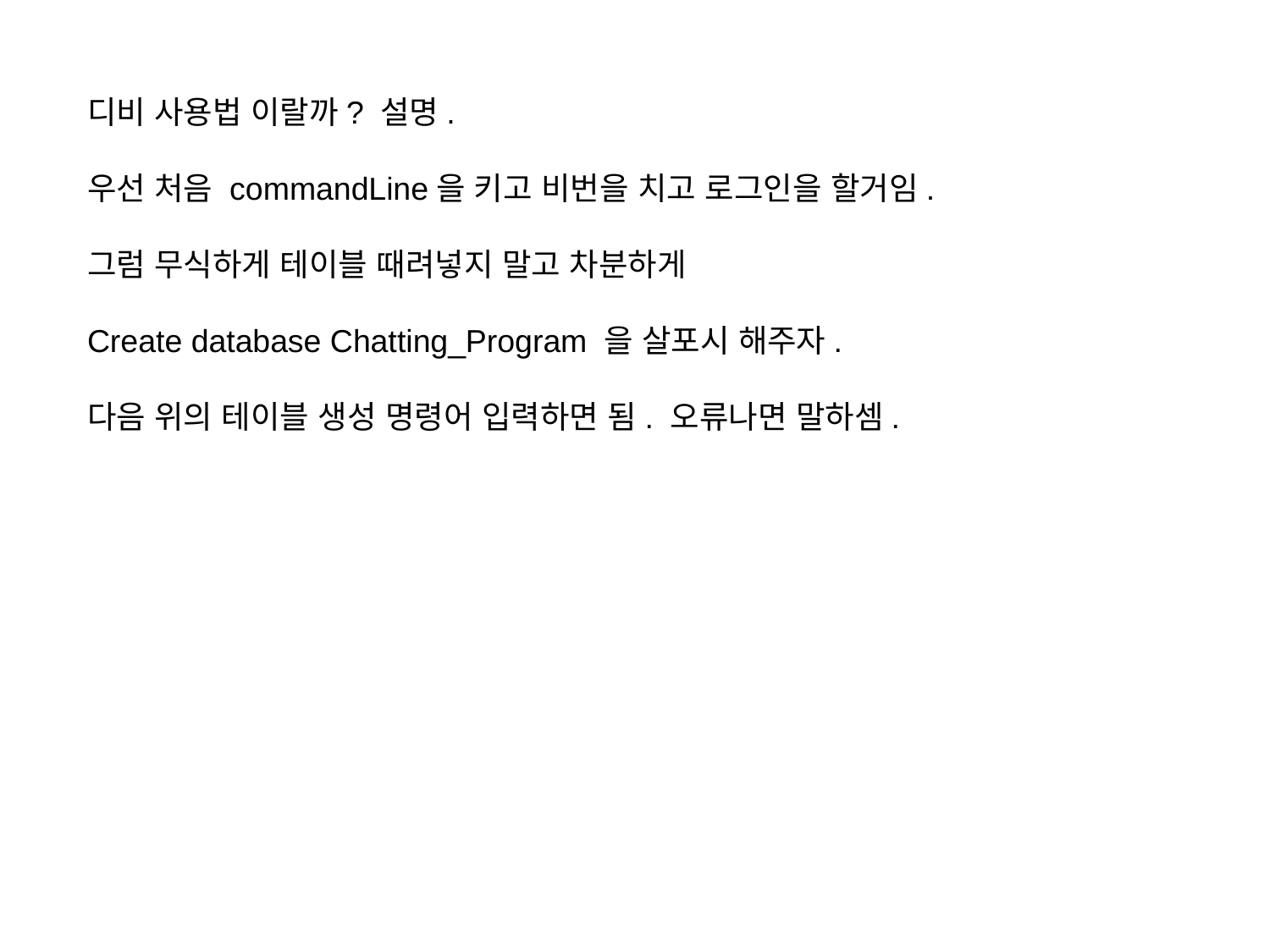

디비 사용법 이랄까? 설명.

우선 처음 commandLine을 키고 비번을 치고 로그인을 할거임.

그럼 무식하게 테이블 때려넣지 말고 차분하게

Create database Chatting_Program 을 살포시 해주자.

다음 위의 테이블 생성 명령어 입력하면 됨. 오류나면 말하셈.